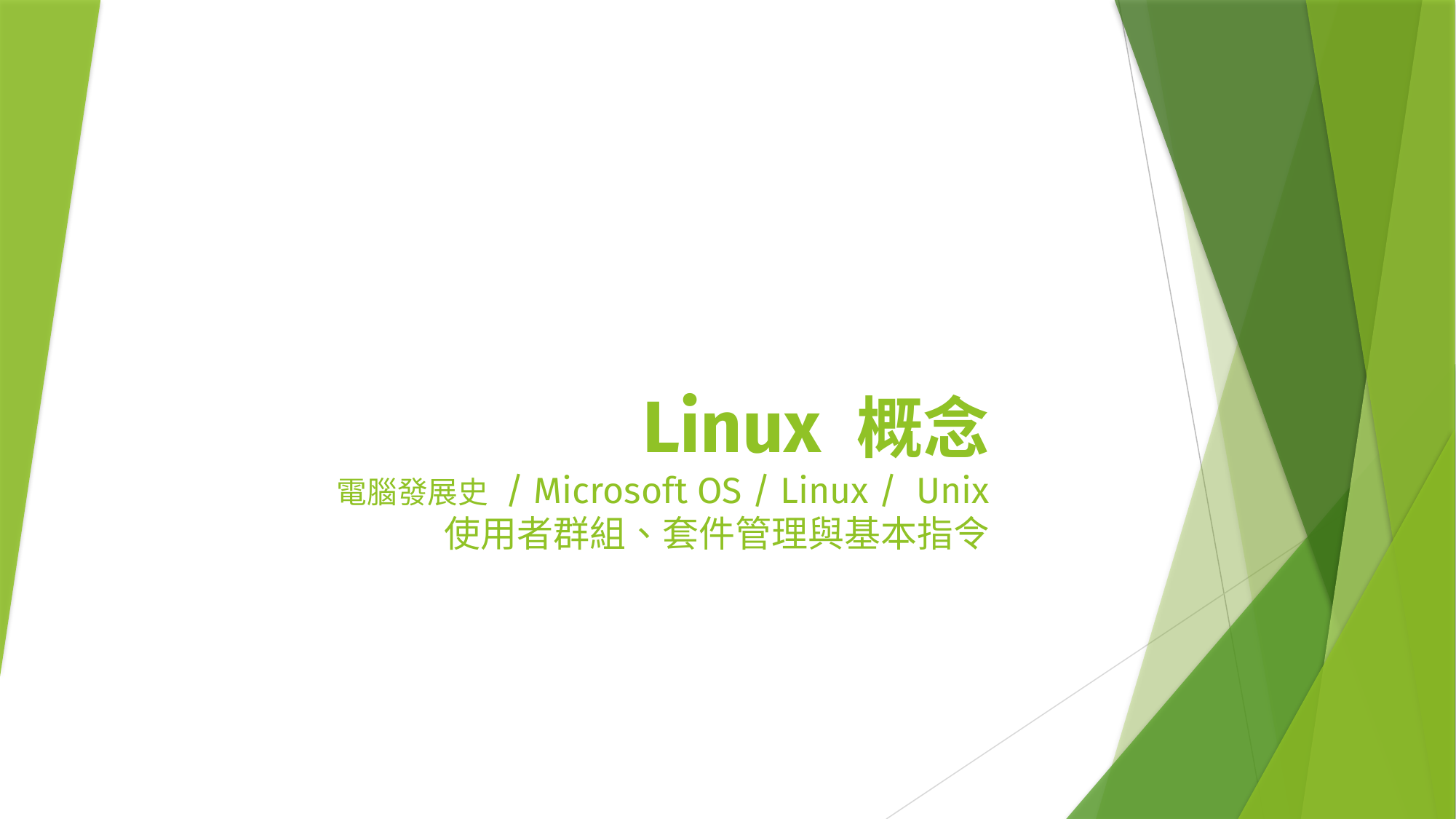

# Linux 概念 電腦發展史 / Microsoft OS / Linux /  Unix 使用者群組、套件管理與基本指令